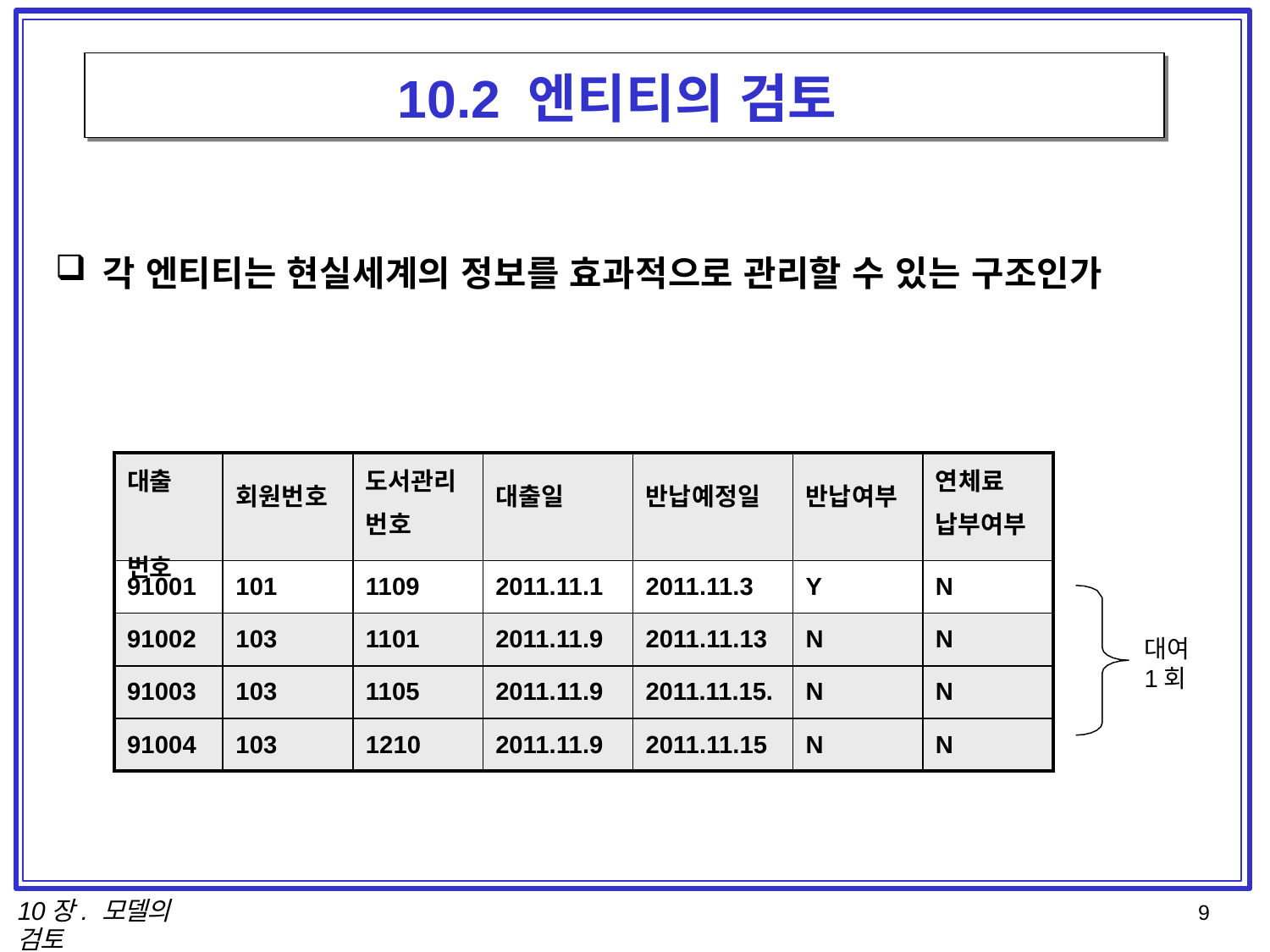

# 10.2 엔티티의 검토
각 엔티티는 현실세계의 정보를 효과적으로 관리할 수 있는 구조인가
| 대출 번호 | 회원번호 | 도서관리 번호 | 대출일 | 반납예정일 | 반납여부 | 연체료 납부여부 |
| --- | --- | --- | --- | --- | --- | --- |
| 91001 | 101 | 1109 | 2011.11.1 | 2011.11.3 | Y | N |
| 91002 | 103 | 1101 | 2011.11.9 | 2011.11.13 | N | N |
| 91003 | 103 | 1105 | 2011.11.9 | 2011.11.15. | N | N |
| 91004 | 103 | 1210 | 2011.11.9 | 2011.11.15 | N | N |

대여
1회
10장. 모델의 검토
9